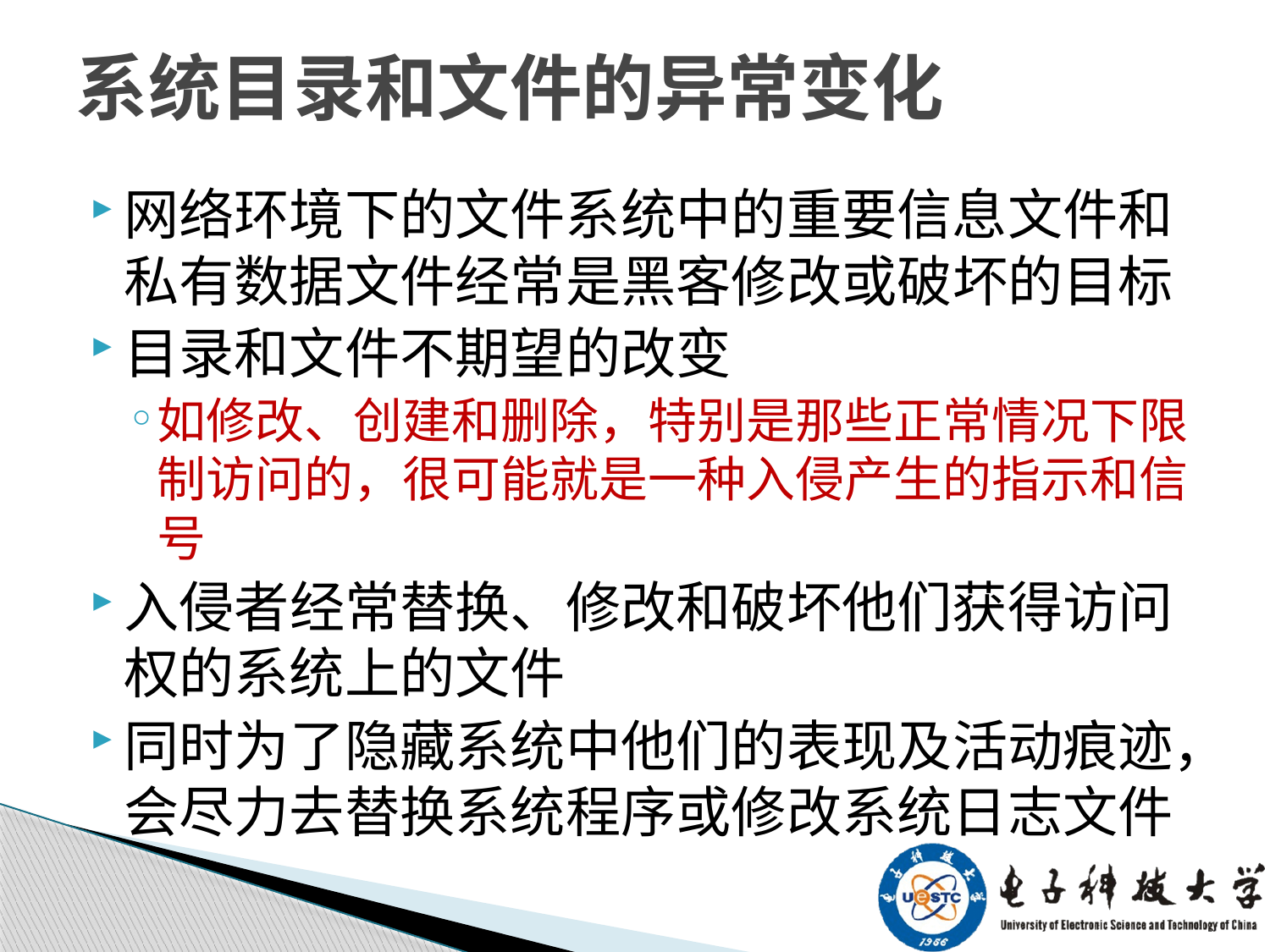

# 系统目录和文件的异常变化
网络环境下的文件系统中的重要信息文件和私有数据文件经常是黑客修改或破坏的目标
目录和文件不期望的改变
如修改、创建和删除，特别是那些正常情况下限制访问的，很可能就是一种入侵产生的指示和信号
入侵者经常替换、修改和破坏他们获得访问权的系统上的文件
同时为了隐藏系统中他们的表现及活动痕迹，会尽力去替换系统程序或修改系统日志文件